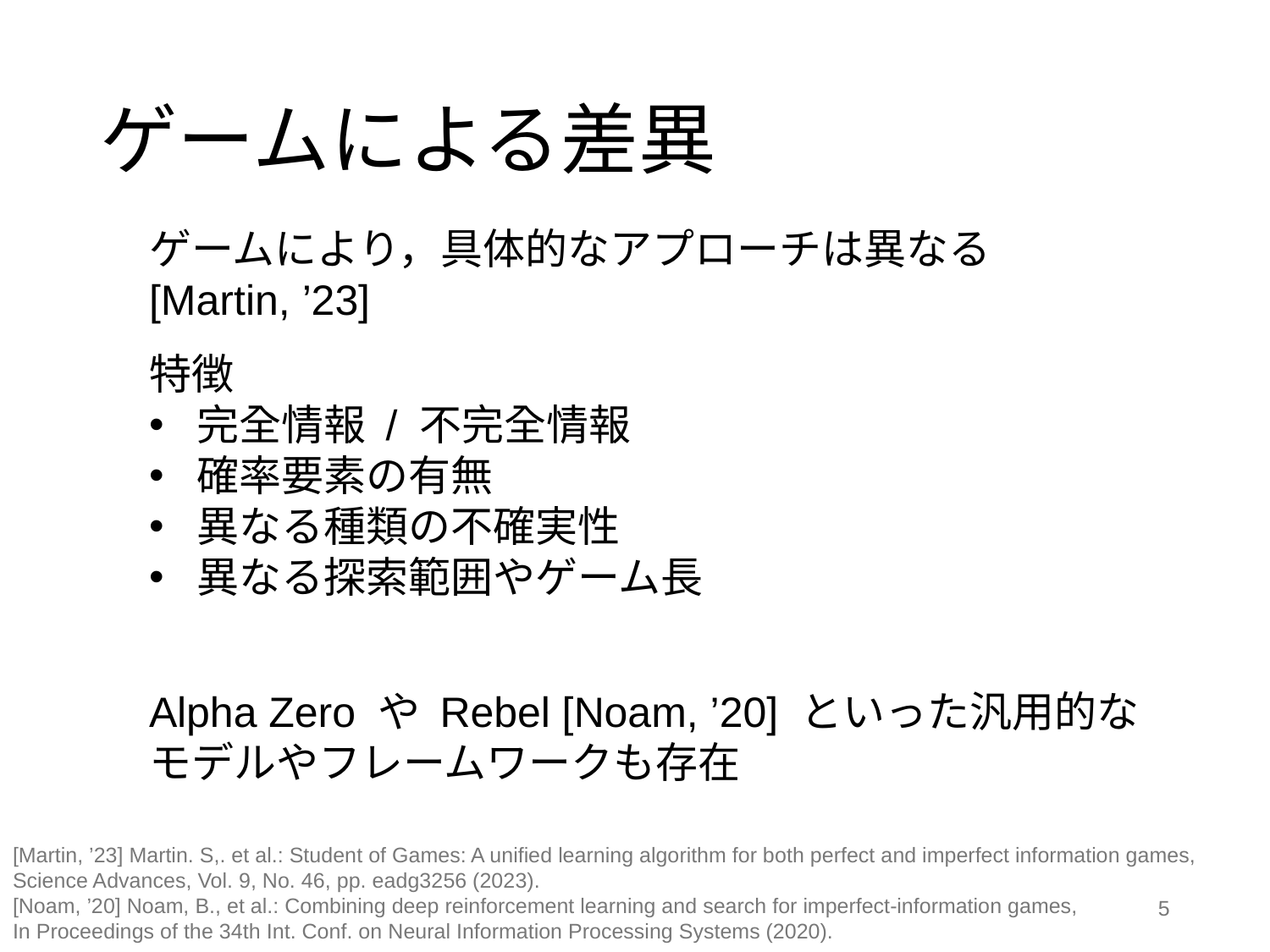

# ゲームによる差異
ゲームにより，具体的なアプローチは異なる [Martin, ’23]
特徴
完全情報 / 不完全情報
確率要素の有無
異なる種類の不確実性
異なる探索範囲やゲーム長
Alpha Zero や Rebel [Noam, ’20] といった汎用的なモデルやフレームワークも存在
[Martin, ’23] Martin. S,. et al.: Student of Games: A unified learning algorithm for both perfect and imperfect information games, Science Advances, Vol. 9, No. 46, pp. eadg3256 (2023).
[Noam, ’20] Noam, B., et al.: Combining deep reinforcement learning and search for imperfect-information games,
In Proceedings of the 34th Int. Conf. on Neural Information Processing Systems (2020).
5